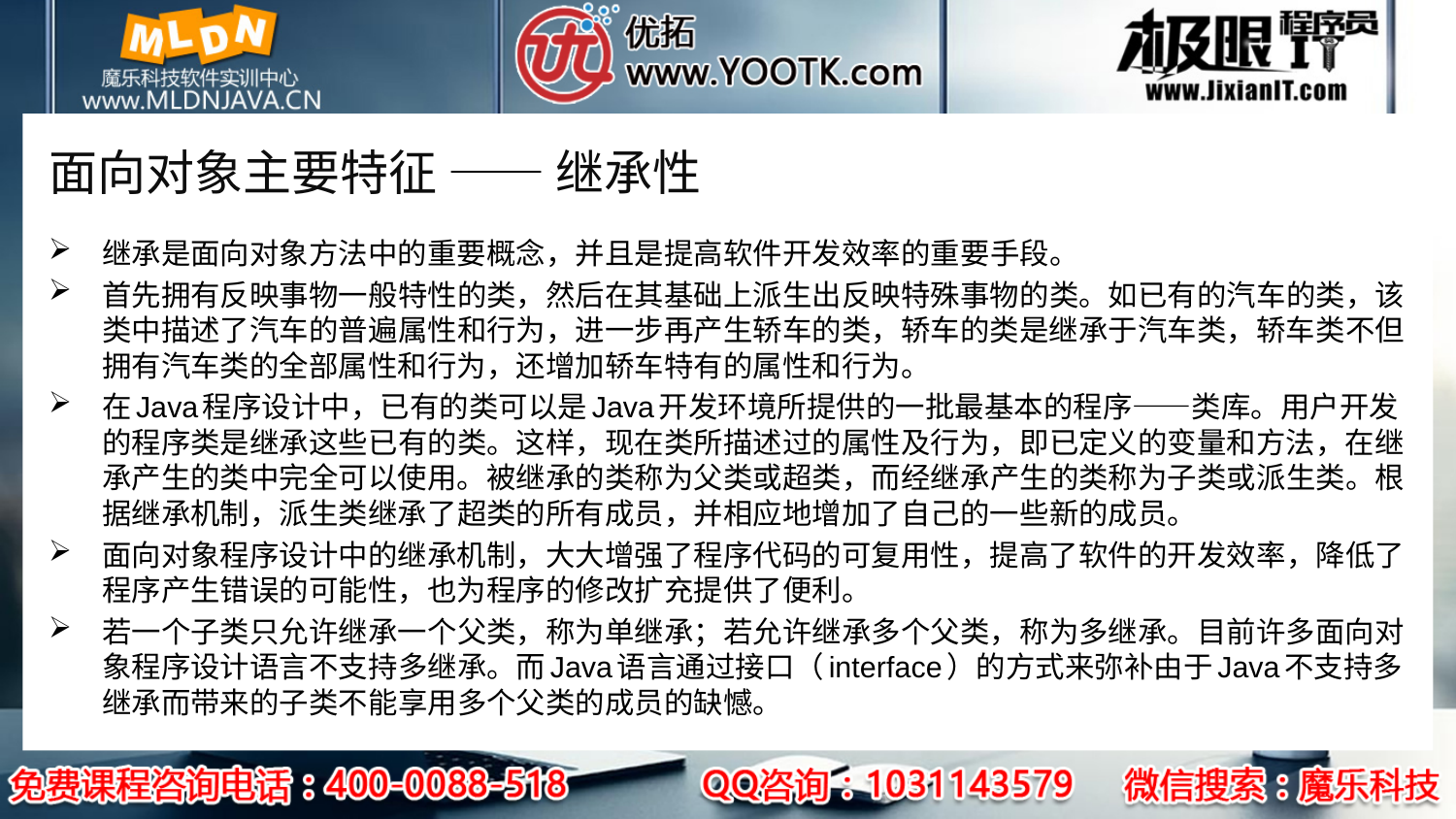

# 面向对象主要特征 —— 继承性
继承是面向对象方法中的重要概念，并且是提高软件开发效率的重要手段。
首先拥有反映事物一般特性的类，然后在其基础上派生出反映特殊事物的类。如已有的汽车的类，该类中描述了汽车的普遍属性和行为，进一步再产生轿车的类，轿车的类是继承于汽车类，轿车类不但拥有汽车类的全部属性和行为，还增加轿车特有的属性和行为。
在Java程序设计中，已有的类可以是Java开发环境所提供的一批最基本的程序——类库。用户开发的程序类是继承这些已有的类。这样，现在类所描述过的属性及行为，即已定义的变量和方法，在继承产生的类中完全可以使用。被继承的类称为父类或超类，而经继承产生的类称为子类或派生类。根据继承机制，派生类继承了超类的所有成员，并相应地增加了自己的一些新的成员。
面向对象程序设计中的继承机制，大大增强了程序代码的可复用性，提高了软件的开发效率，降低了程序产生错误的可能性，也为程序的修改扩充提供了便利。
若一个子类只允许继承一个父类，称为单继承；若允许继承多个父类，称为多继承。目前许多面向对象程序设计语言不支持多继承。而Java语言通过接口（interface）的方式来弥补由于Java不支持多继承而带来的子类不能享用多个父类的成员的缺憾。